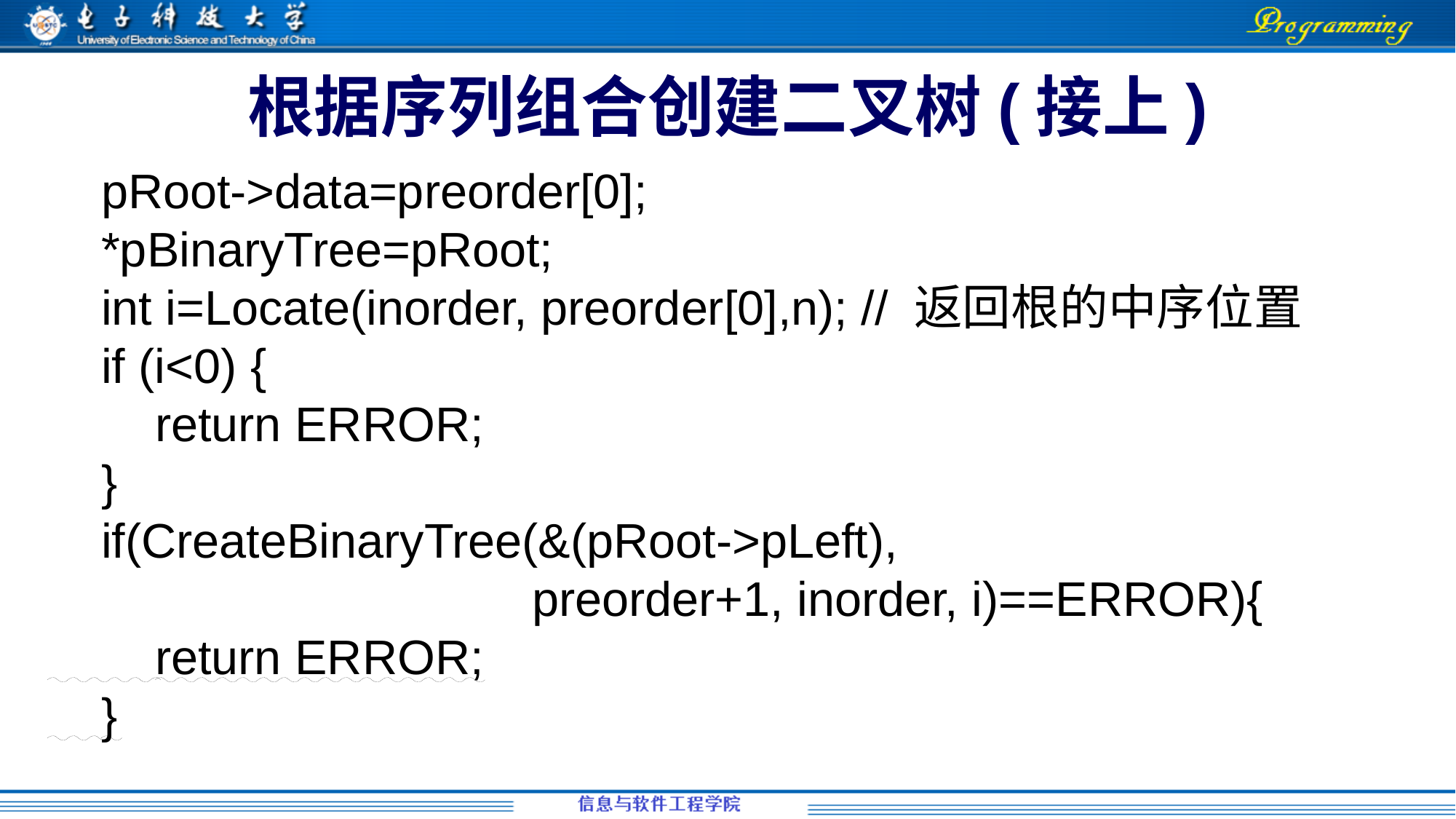

# 根据序列组合创建二叉树(接上)
    pRoot->data=preorder[0];
    *pBinaryTree=pRoot;
    int i=Locate(inorder, preorder[0],n); // 返回根的中序位置
    if (i<0) {
        return ERROR;
    }
    if(CreateBinaryTree(&(pRoot->pLeft),
                                    preorder+1, inorder, i)==ERROR){
        return ERROR;
    }